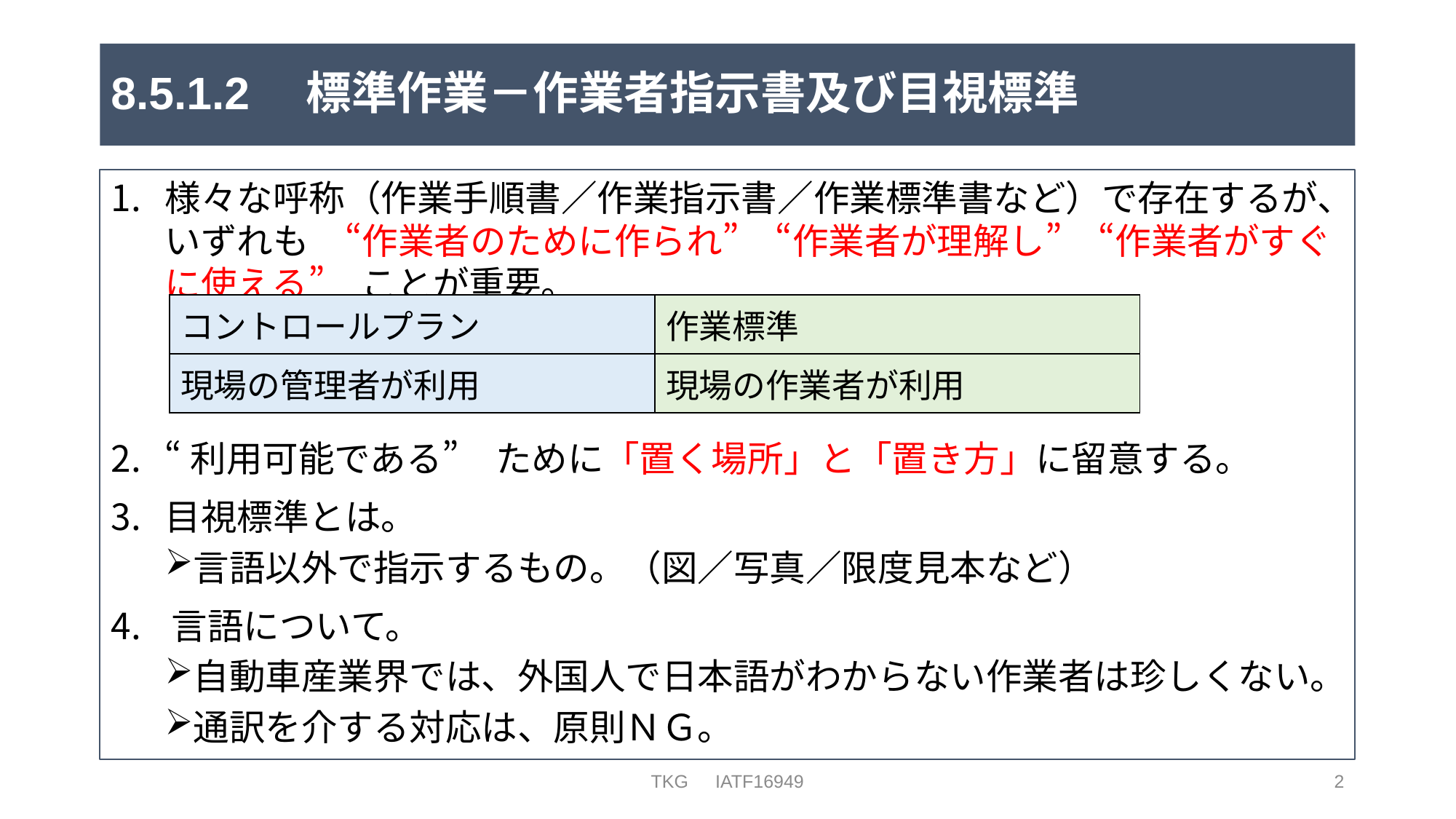

# 8.5.1.2　標準作業－作業者指示書及び目視標準
様々な呼称（作業手順書／作業指示書／作業標準書など）で存在するが、いずれも　“作業者のために作られ”　“作業者が理解し”　“作業者がすぐに使える”　ことが重要。

“利用可能である”　ために「置く場所」と「置き方」に留意する。
目視標準とは。
言語以外で指示するもの。（図／写真／限度見本など）
言語について。
自動車産業界では、外国人で日本語がわからない作業者は珍しくない。
通訳を介する対応は、原則ＮＧ。
| コントロールプラン | 作業標準 |
| --- | --- |
| 現場の管理者が利用 | 現場の作業者が利用 |
TKG　IATF16949
2